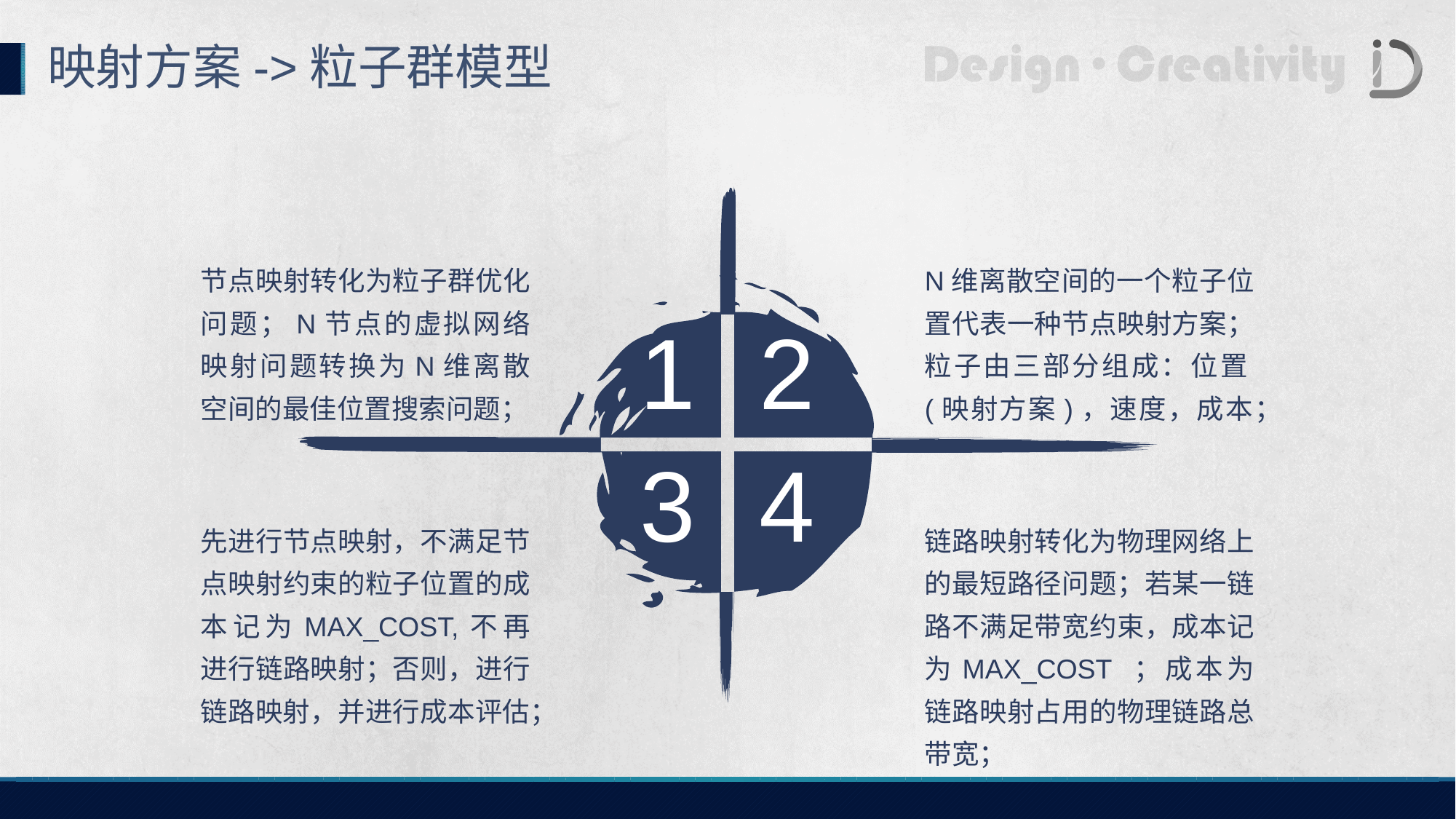

映射方案->粒子群模型
节点映射转化为粒子群优化问题；N节点的虚拟网络映射问题转换为N维离散空间的最佳位置搜索问题；
N维离散空间的一个粒子位置代表一种节点映射方案；粒子由三部分组成：位置(映射方案)，速度，成本；

1
2

3
4

先进行节点映射，不满足节点映射约束的粒子位置的成本记为MAX_COST,不再进行链路映射；否则，进行链路映射，并进行成本评估；
链路映射转化为物理网络上的最短路径问题；若某一链路不满足带宽约束，成本记为MAX_COST ；成本为链路映射占用的物理链路总带宽；